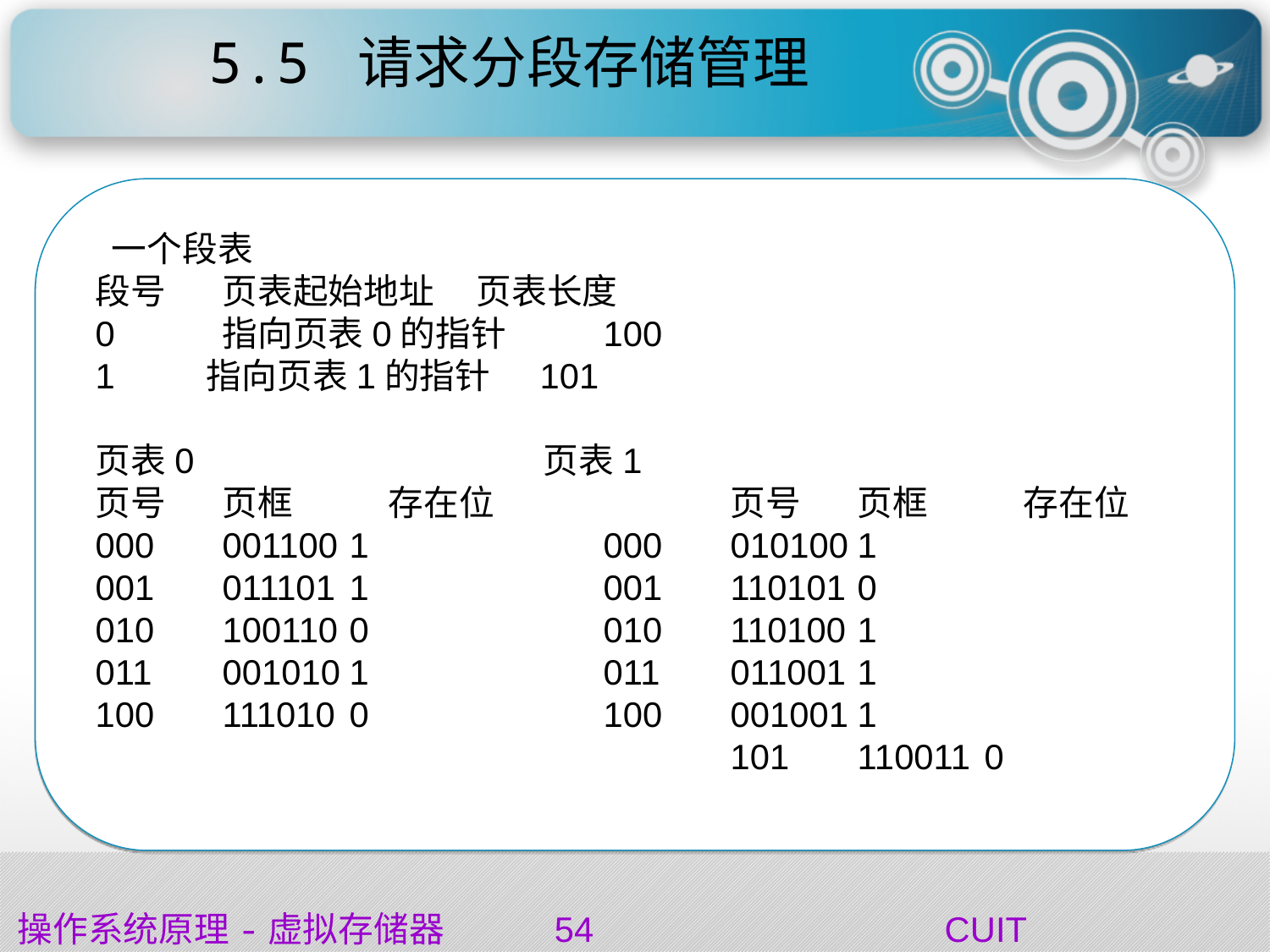

# 5.5 请求分段存储管理
 一个段表
段号	页表起始地址	页表长度
0	指向页表0的指针	100
     指向页表1的指针	101

页表0                                   页表1
页号	页框	     存在位		页号	页框	     存在位
000	001100	1		000	010100	1
001	011101	1		001	110101	0
010	100110	0		010	110100	1
011	001010	1		011	011001	1
100	111010	0		100	001001	1
					101	110011	0